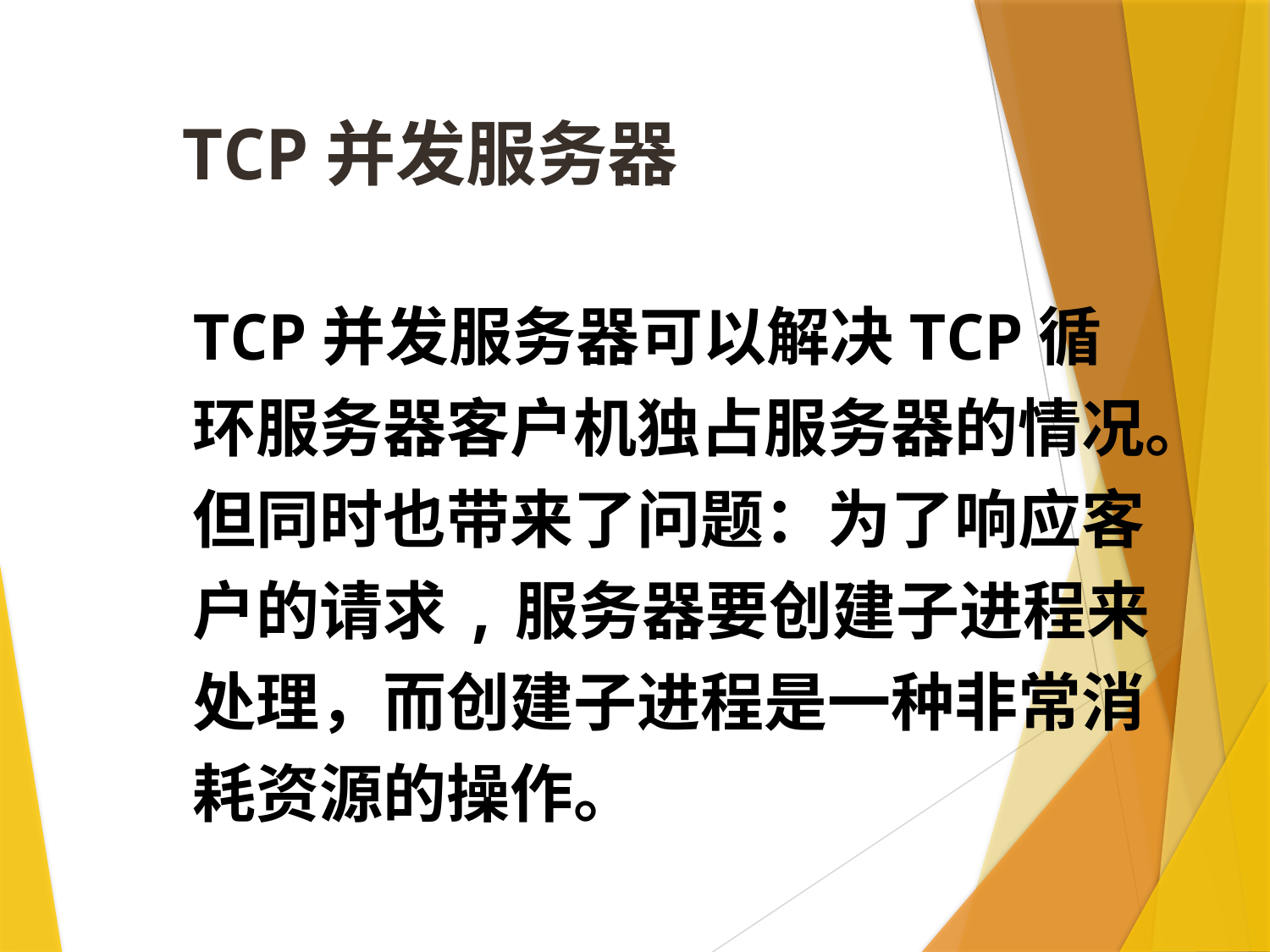

TCP并发服务器
	TCP并发服务器可以解决TCP循环服务器客户机独占服务器的情况。但同时也带来了问题：为了响应客户的请求,服务器要创建子进程来处理，而创建子进程是一种非常消耗资源的操作。